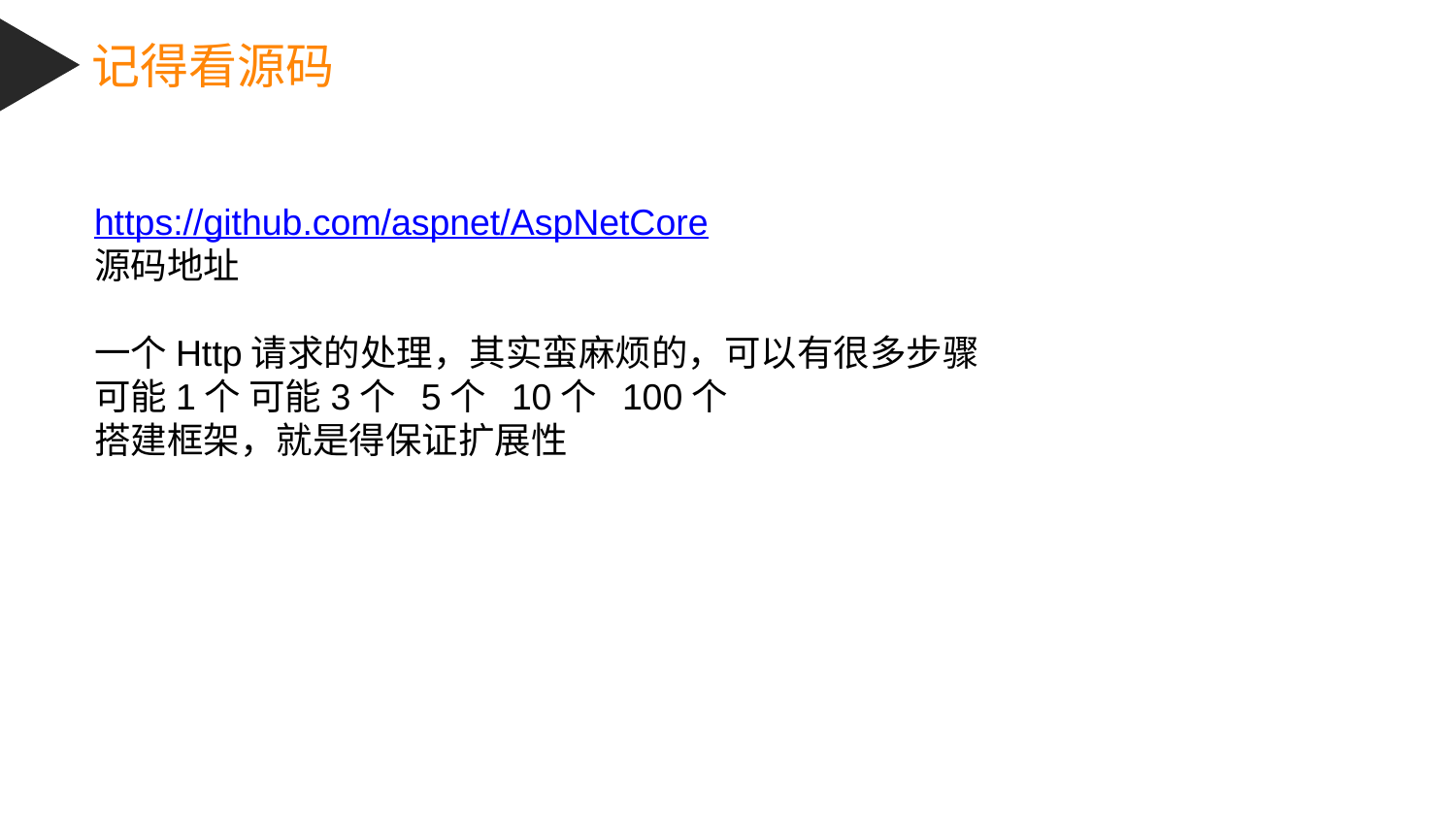

记得看源码
https://github.com/aspnet/AspNetCore
源码地址

一个Http请求的处理，其实蛮麻烦的，可以有很多步骤
可能1个 可能3个  5个  10个  100个
搭建框架，就是得保证扩展性